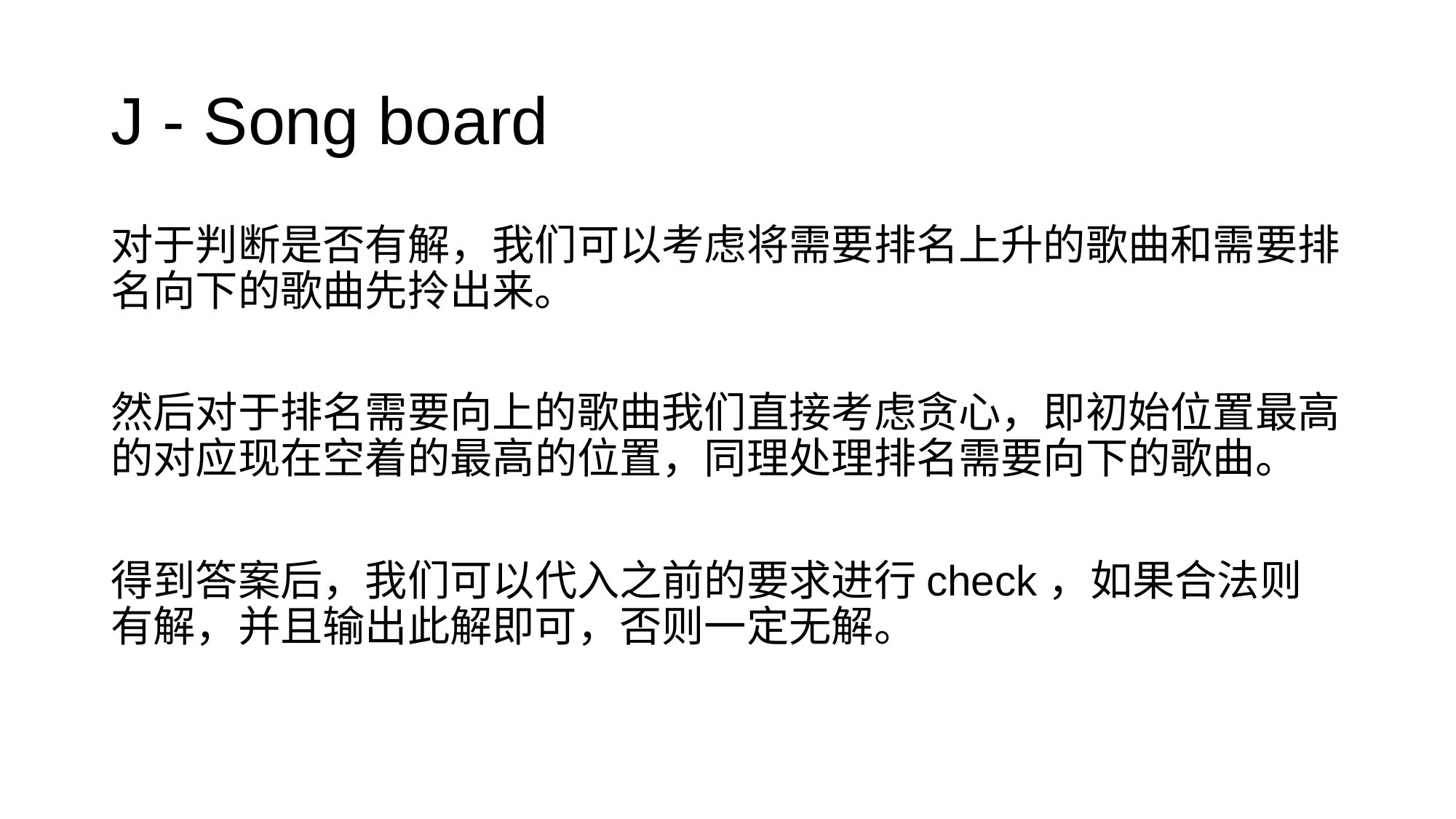

# J - Song board
对于判断是否有解，我们可以考虑将需要排名上升的歌曲和需要排名向下的歌曲先拎出来。

然后对于排名需要向上的歌曲我们直接考虑贪心，即初始位置最高的对应现在空着的最高的位置，同理处理排名需要向下的歌曲。

得到答案后，我们可以代入之前的要求进行check，如果合法则有解，并且输出此解即可，否则一定无解。